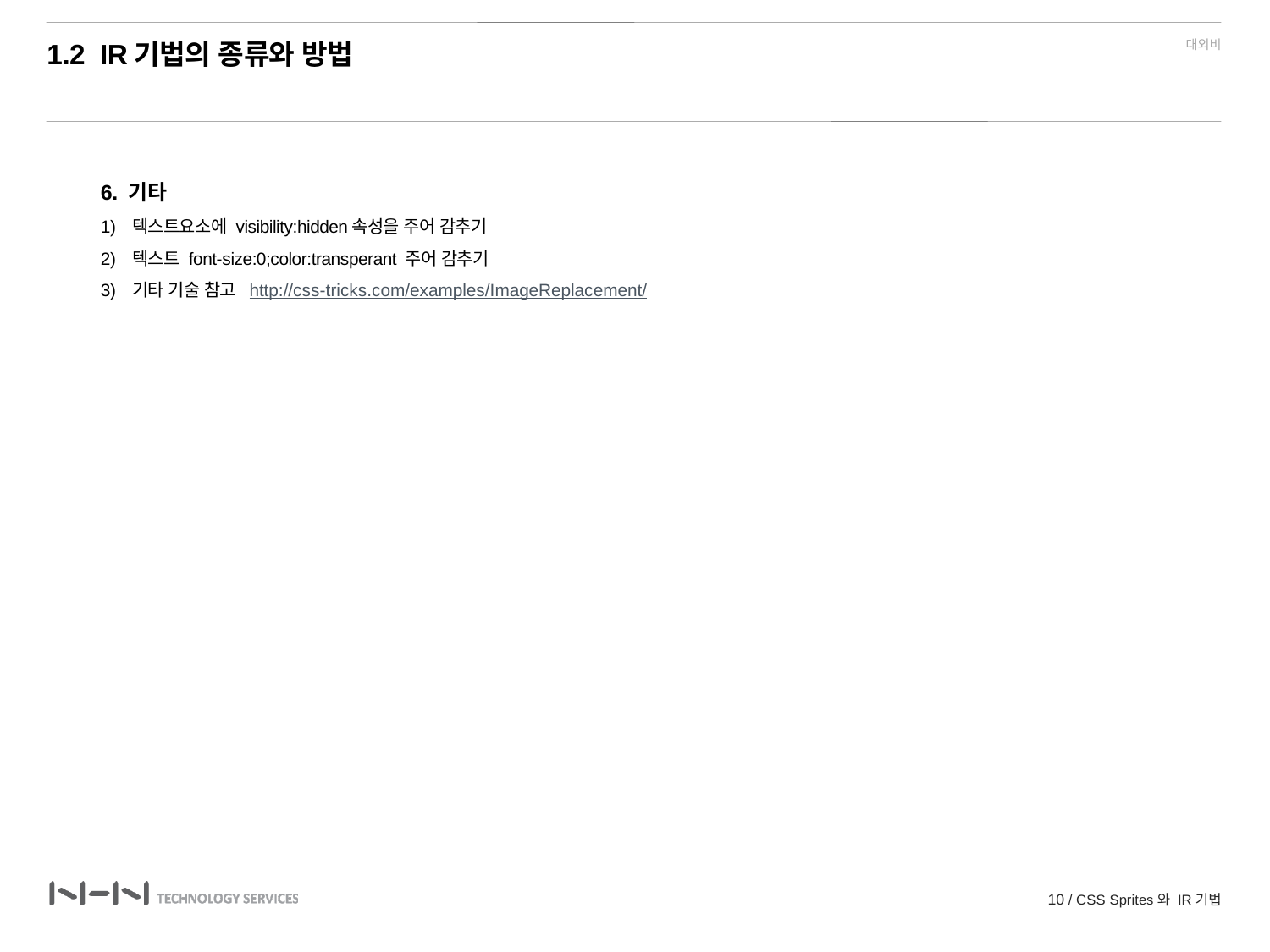

1.2  IR기법의 종류와 방법
6. 기타
텍스트요소에 visibility:hidden속성을 주어 감추기
텍스트 font-size:0;color:transperant 주어 감추기
기타 기술 참고  http://css-tricks.com/examples/ImageReplacement/